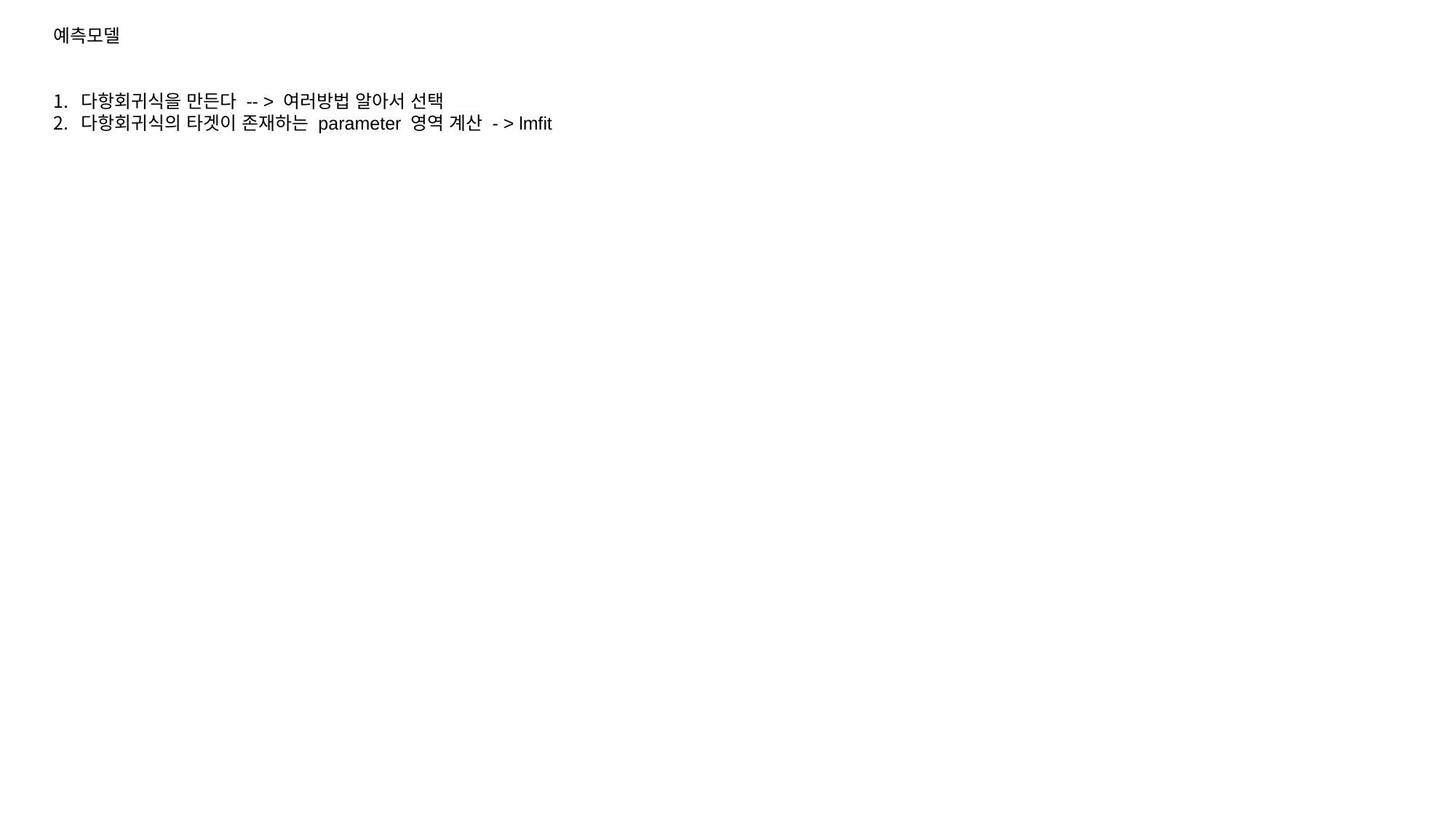

예측모델

다항회귀식을 만든다 -- > 여러방법 알아서 선택
다항회귀식의 타겟이 존재하는 parameter 영역 계산 - > lmfit